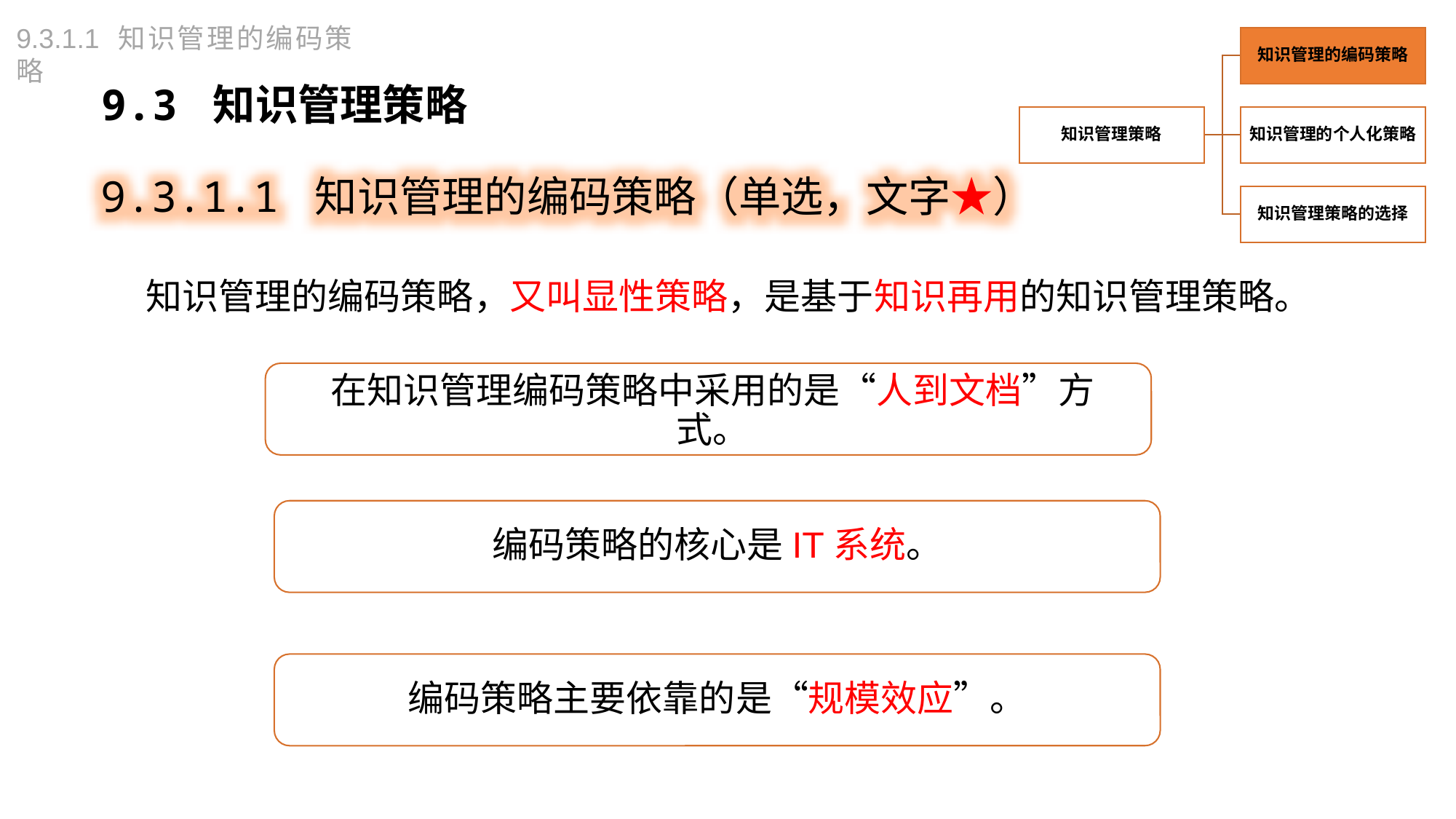

9.3.1.1 知识管理的编码策略
知识管理策略
知识管理的编码策略
知识管理的个人化策略
知识管理策略的选择
9.3 知识管理策略
9.3.1.1 知识管理的编码策略（单选，文字★）
知识管理的编码策略，又叫显性策略，是基于知识再用的知识管理策略。

在知识管理编码策略中采用的是“人到文档”方式。

编码策略的核心是IT系统。

编码策略主要依靠的是“规模效应”。